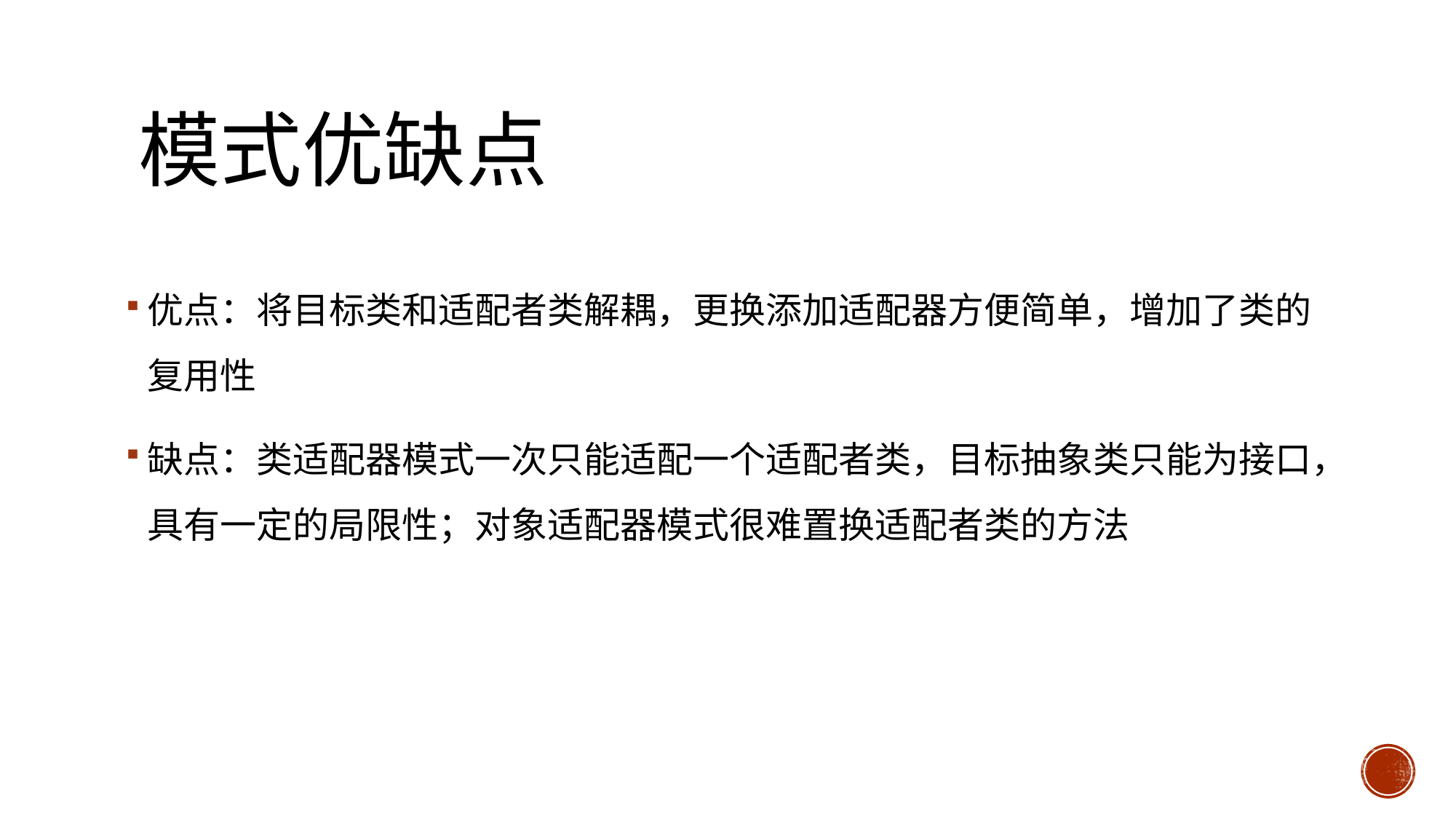

# 模式优缺点
优点：将目标类和适配者类解耦，更换添加适配器方便简单，增加了类的复用性
缺点：类适配器模式一次只能适配一个适配者类，目标抽象类只能为接口，具有一定的局限性；对象适配器模式很难置换适配者类的方法